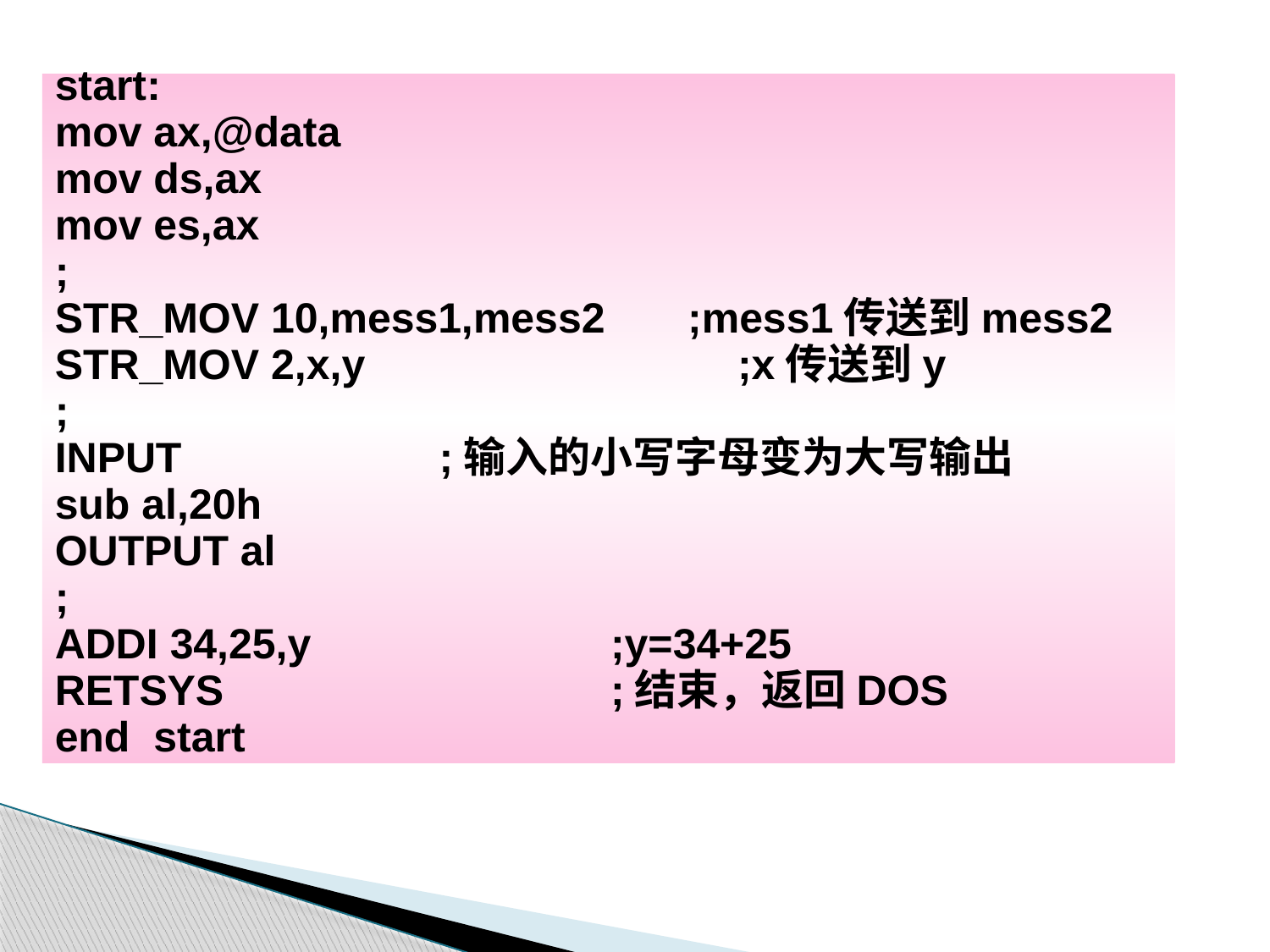

start:
mov ax,@data
mov ds,ax
mov es,ax
;
STR_MOV 10,mess1,mess2       ;mess1传送到mess2
STR_MOV 2,x,y			;x传送到y
;
INPUT		       ;输入的小写字母变为大写输出
sub al,20h
OUTPUT al
;
ADDI 34,25,y			;y=34+25
RETSYS				;结束，返回DOS
end  start